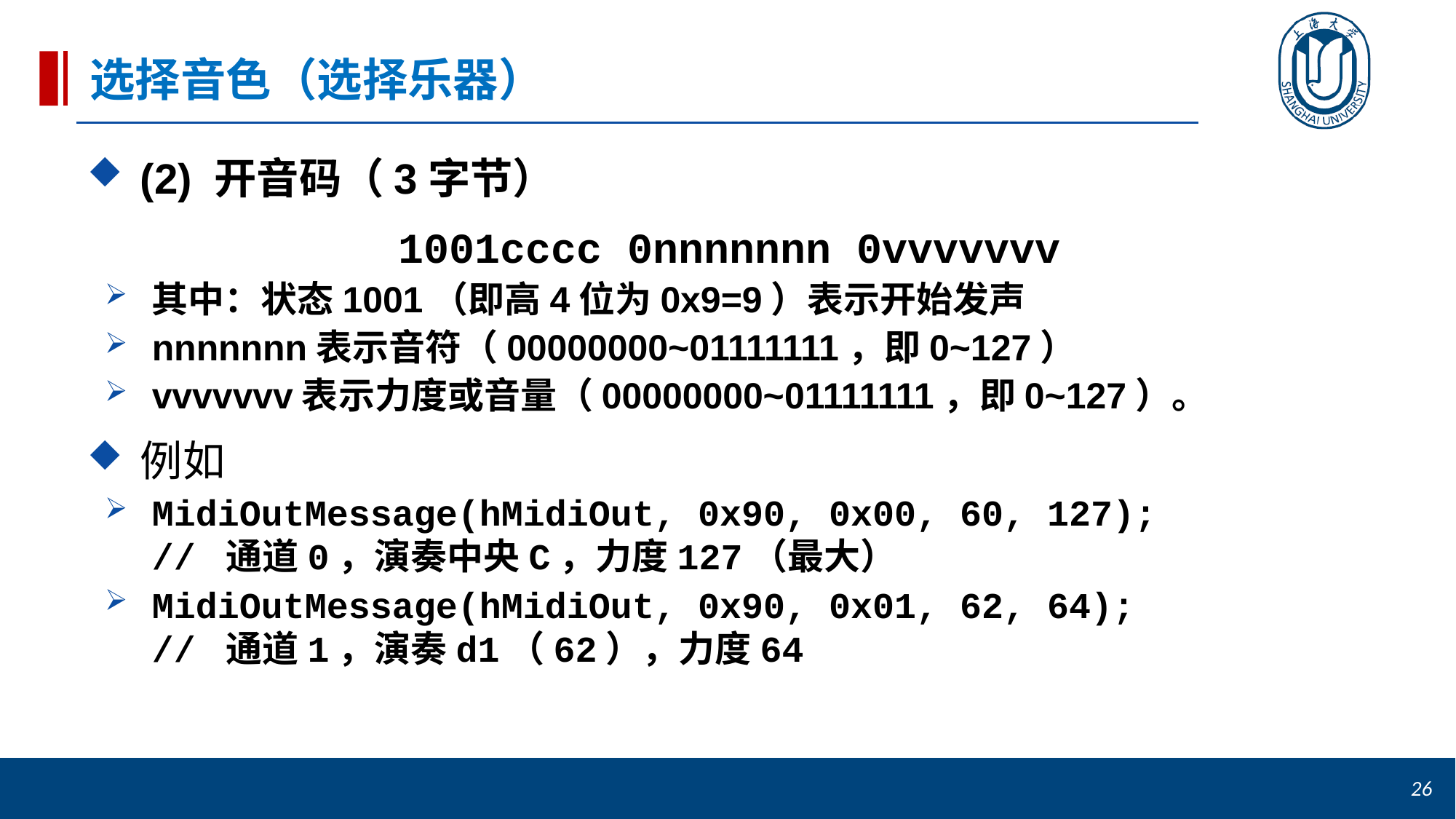

# 选择音色（选择乐器）
(2) 开音码（3字节）
1001cccc 0nnnnnnn 0vvvvvvv
其中：状态1001（即高4位为0x9=9）表示开始发声
nnnnnnn表示音符（00000000~01111111，即0~127）
vvvvvvv表示力度或音量（00000000~01111111，即0~127）。
例如
MidiOutMessage(hMidiOut, 0x90, 0x00, 60, 127);
// 通道0，演奏中央C，力度127（最大）
MidiOutMessage(hMidiOut, 0x90, 0x01, 62, 64);
// 通道1，演奏d1（62），力度64

26